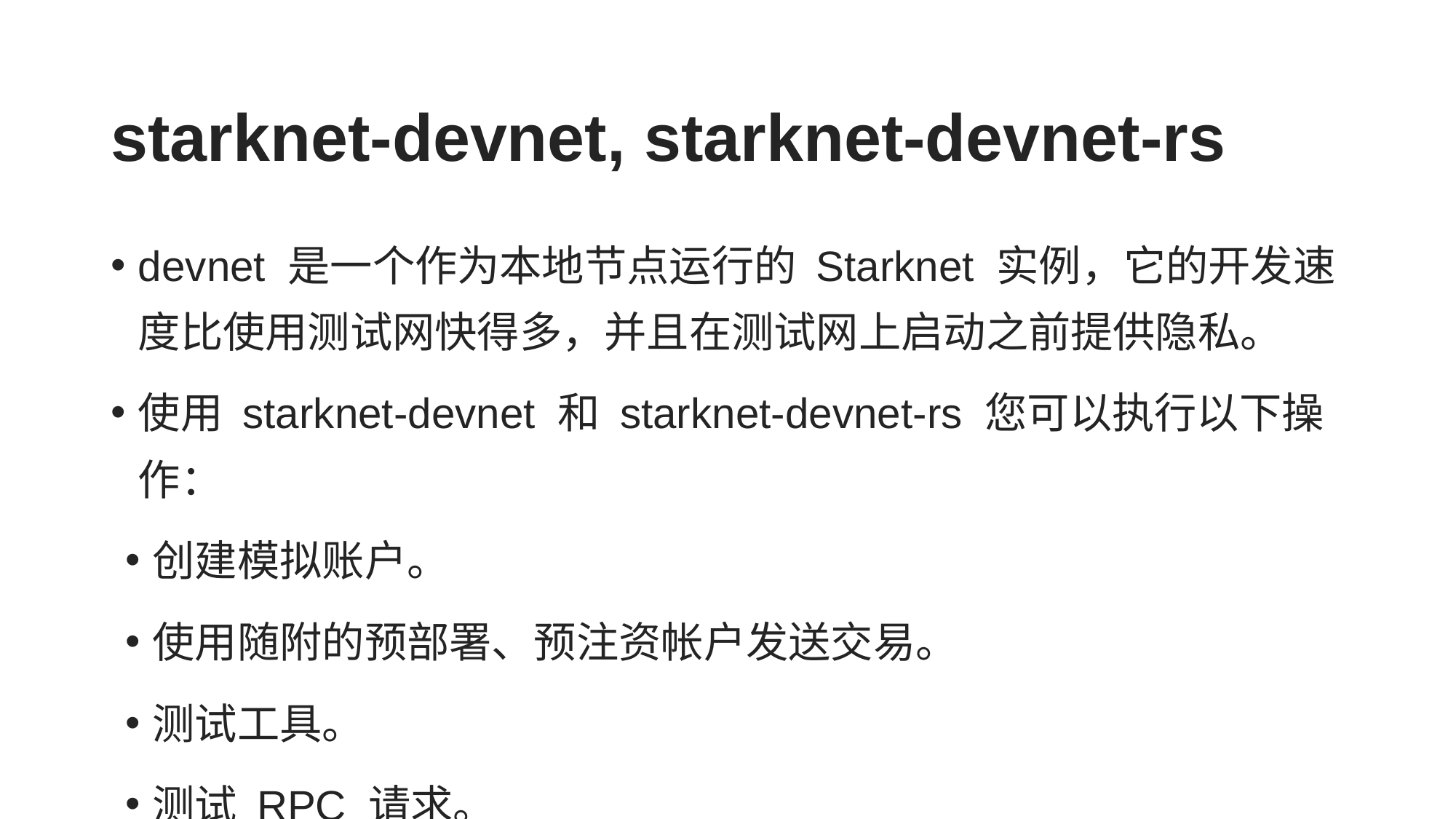

# starknet-devnet, starknet-devnet-rs
devnet 是一个作为本地节点运行的 Starknet 实例，它的开发速度比使用测试网快得多，并且在测试网上启动之前提供隐私。
使用 starknet-devnet 和 starknet-devnet-rs 您可以执行以下操作：
创建模拟账户。
使用随附的预部署、预注资帐户发送交易。
测试工具。
测试 RPC 请求。
使用随附的通用部署者合约 (UDC) 部署新合约。